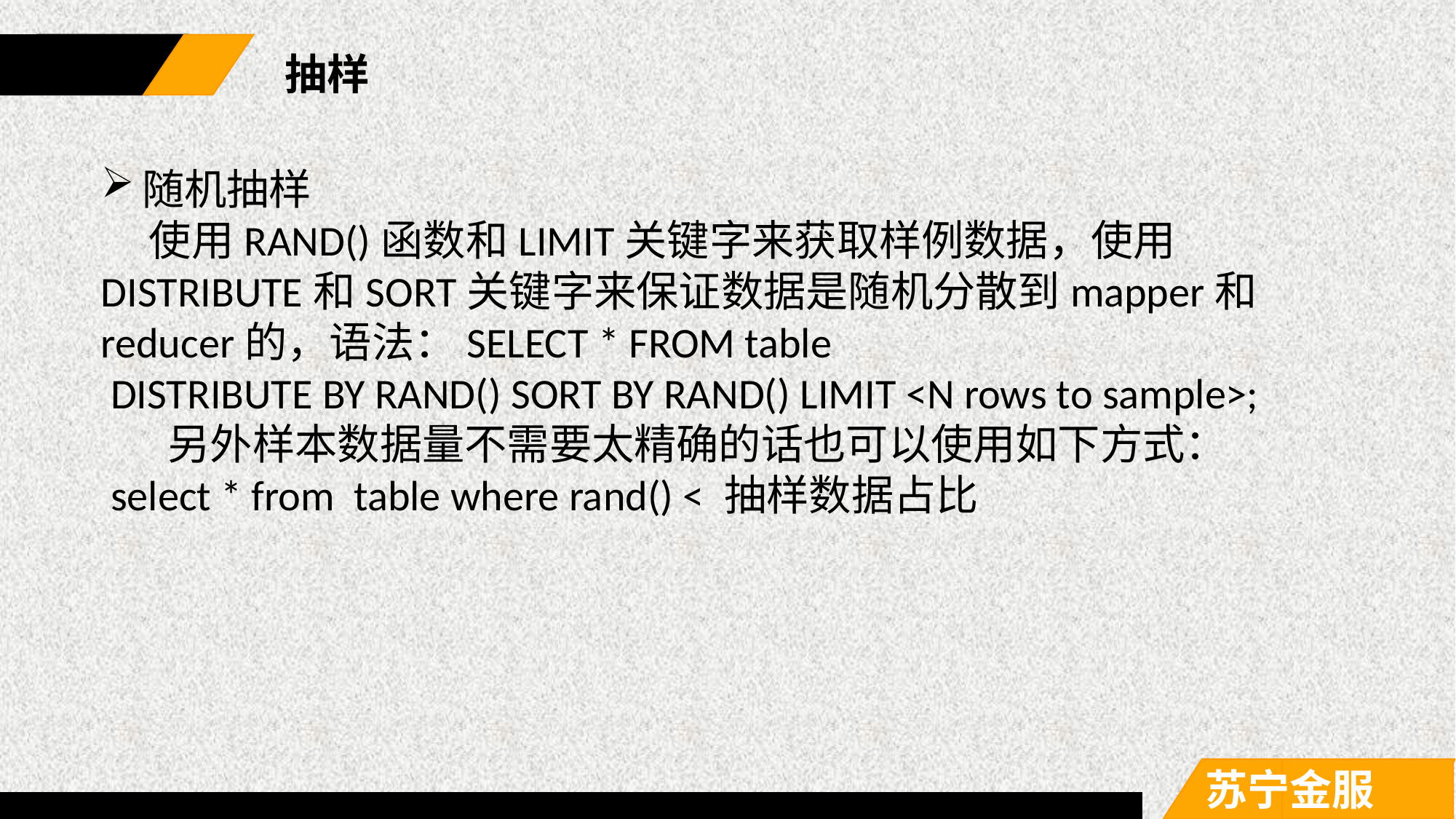

抽样
随机抽样
    使用RAND()函数和LIMIT关键字来获取样例数据，使用DISTRIBUTE和SORT关键字来保证数据是随机分散到mapper和reducer的，语法：SELECT * FROM table  DISTRIBUTE BY RAND() SORT BY RAND() LIMIT <N rows to sample>;
      另外样本数据量不需要太精确的话也可以使用如下方式：
 select * from  table where rand() < 抽样数据占比